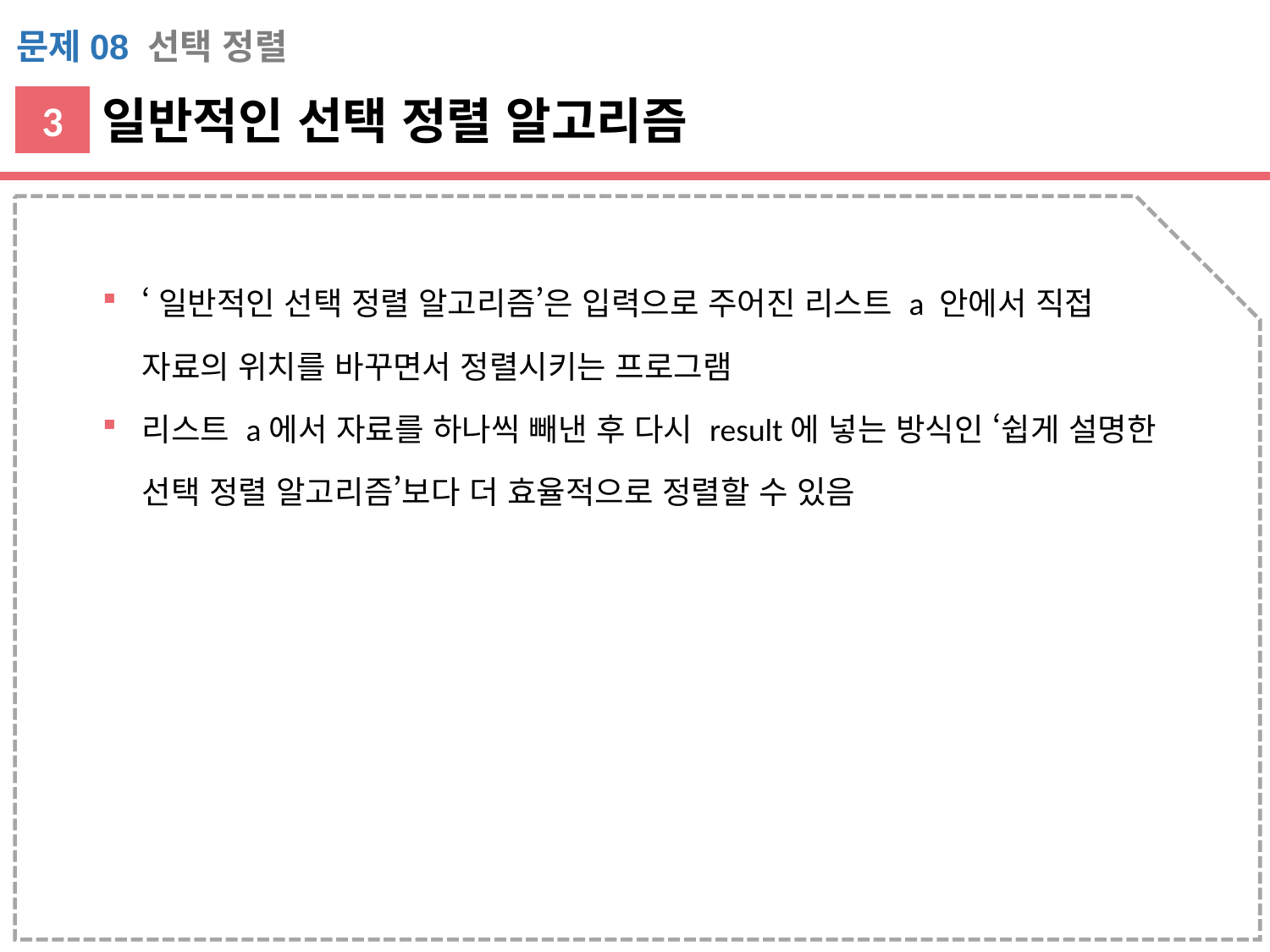

문제08 선택 정렬
일반적인 선택 정렬 알고리즘
3

‘일반적인 선택 정렬 알고리즘’은 입력으로 주어진 리스트 a 안에서 직접
자료의 위치를 바꾸면서 정렬시키는 프로그램
리스트 a에서 자료를 하나씩 빼낸 후 다시 result에 넣는 방식인 ‘쉽게 설명한 선택 정렬 알고리즘’보다 더 효율적으로 정렬할 수 있음